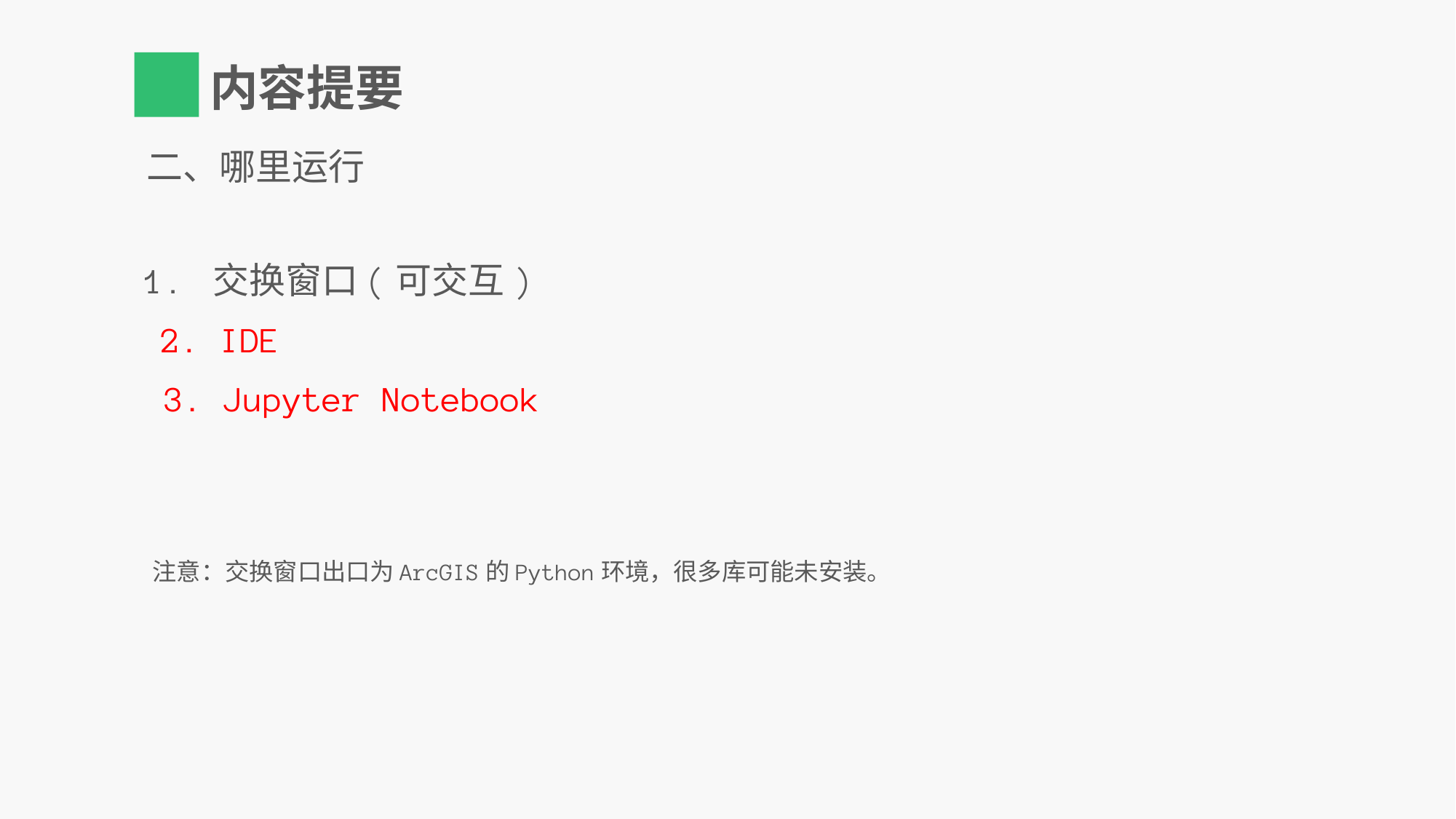

二、哪里运行
1. 交换窗口(可交互)
2. IDE
3. Jupyter Notebook
注意：交换窗口出口为ArcGIS的Python环境，很多库可能未安装。